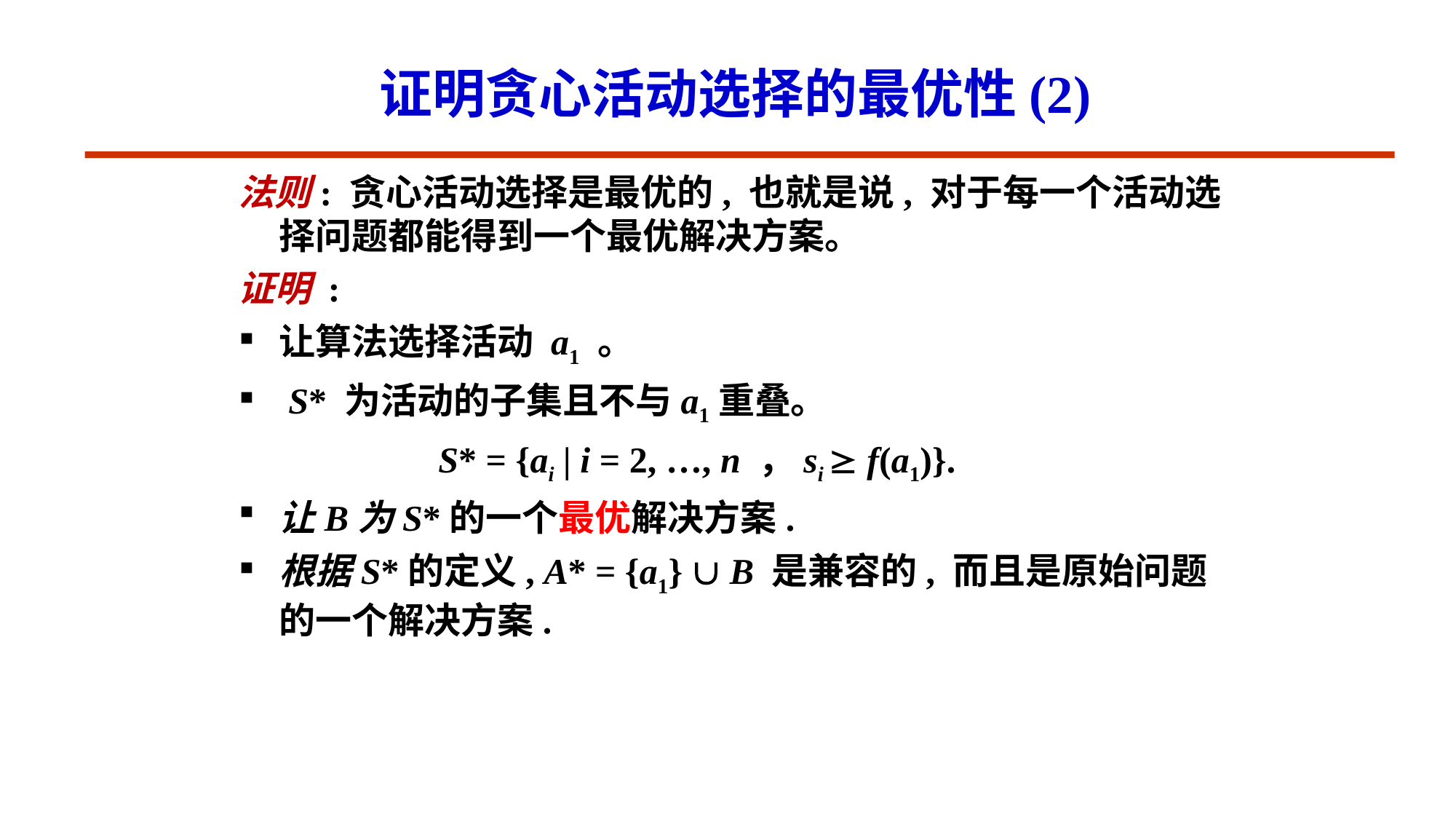

# 证明贪心活动选择的最优性(2)
法则: 贪心活动选择是最优的, 也就是说, 对于每一个活动选择问题都能得到一个最优解决方案。
证明 :
让算法选择活动 a1 。
 S* 为活动的子集且不与a1重叠。
                      S* = {ai | i = 2, …, n ，si ≥ f(a1)}.
让B为S*的一个最优解决方案.
根据S*的定义, A* = {a1} ∪ B 是兼容的, 而且是原始问题的一个解决方案.